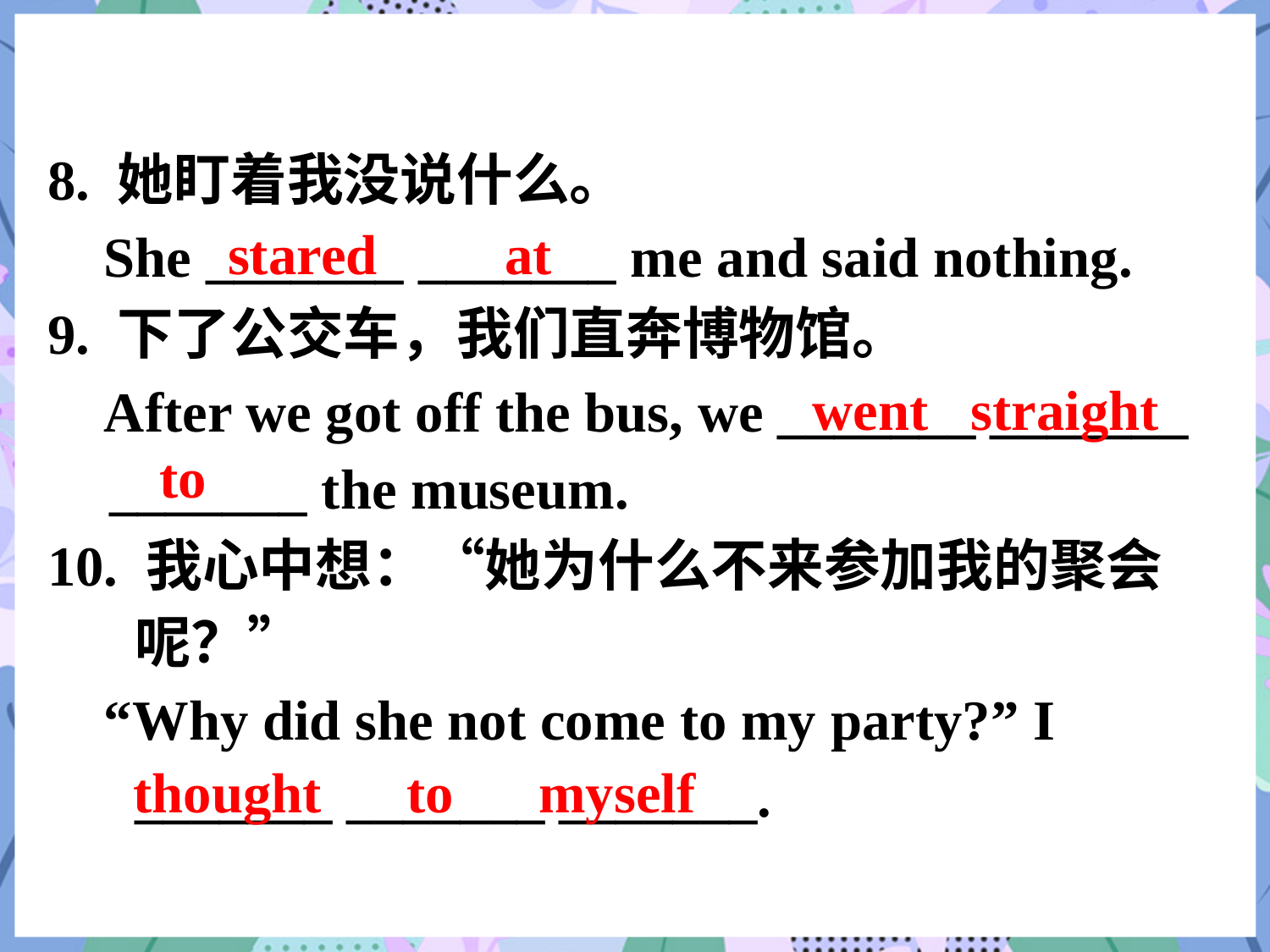

8. 她盯着我没说什么。
    She _______ _______ me and said nothing.
9. 下了公交车，我们直奔博物馆。
    After we got off the bus, we _______ _______ _______ the museum.
10. 我心中想：“她为什么不来参加我的聚会呢？”
    “Why did she not come to my party?” I _______ _______ _______.
 stared         at
                                                 went   straight
   to
 thought      to      myself